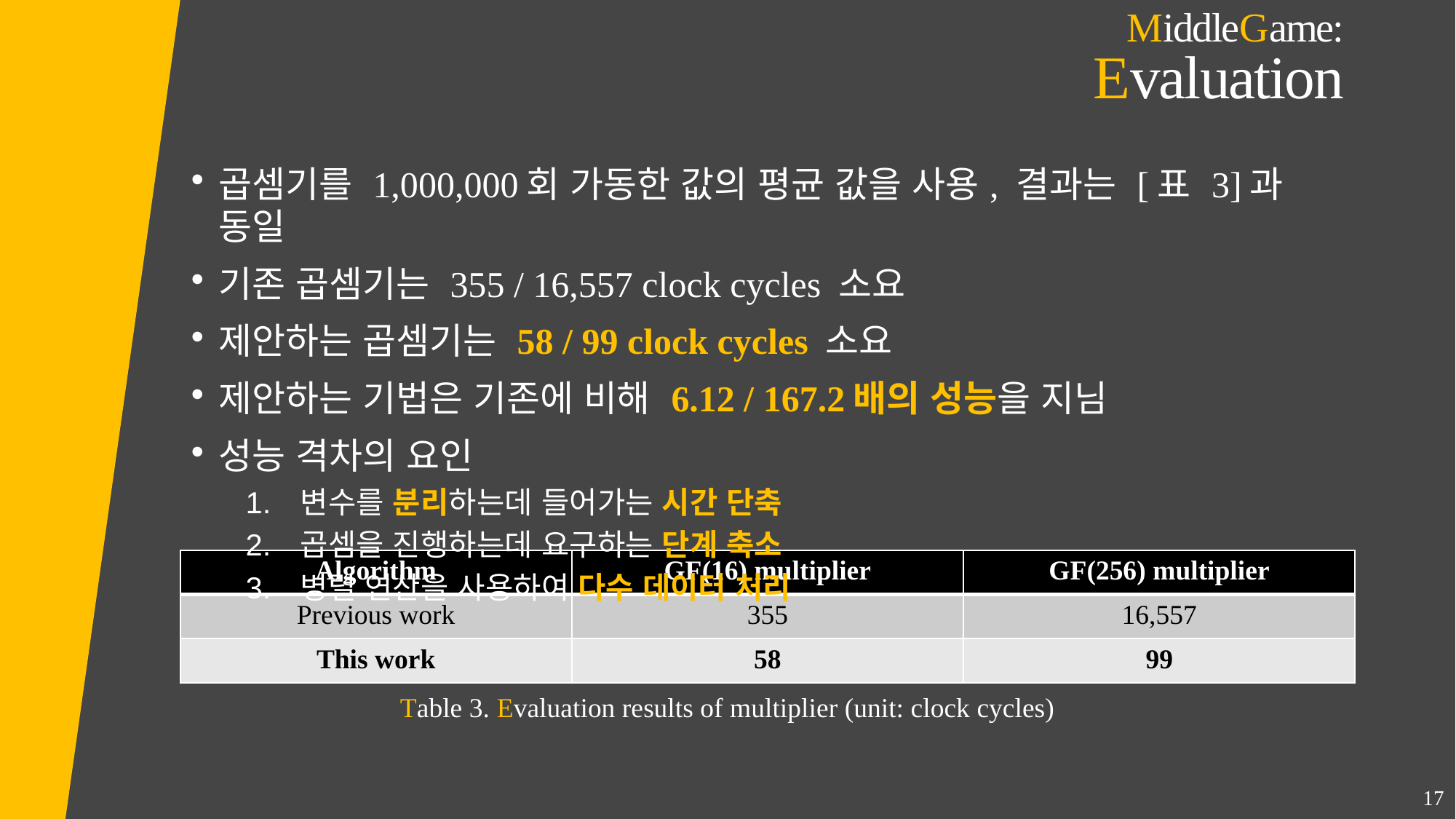

# MiddleGame: Evaluation
곱셈기를 1,000,000회 가동한 값의 평균 값을 사용, 결과는 [표 3]과 동일
기존 곱셈기는 355 / 16,557 clock cycles 소요
제안하는 곱셈기는 58 / 99 clock cycles 소요
제안하는 기법은 기존에 비해 6.12 / 167.2배의 성능을 지님
성능 격차의 요인
변수를 분리하는데 들어가는 시간 단축
곱셈을 진행하는데 요구하는 단계 축소
병렬 연산을 사용하여 다수 데이터 처리
| Algorithm | GF(16) multiplier | GF(256) multiplier |
| --- | --- | --- |
| Previous work | 355 | 16,557 |
| This work | 58 | 99 |
Table 3. Evaluation results of multiplier (unit: clock cycles)
17